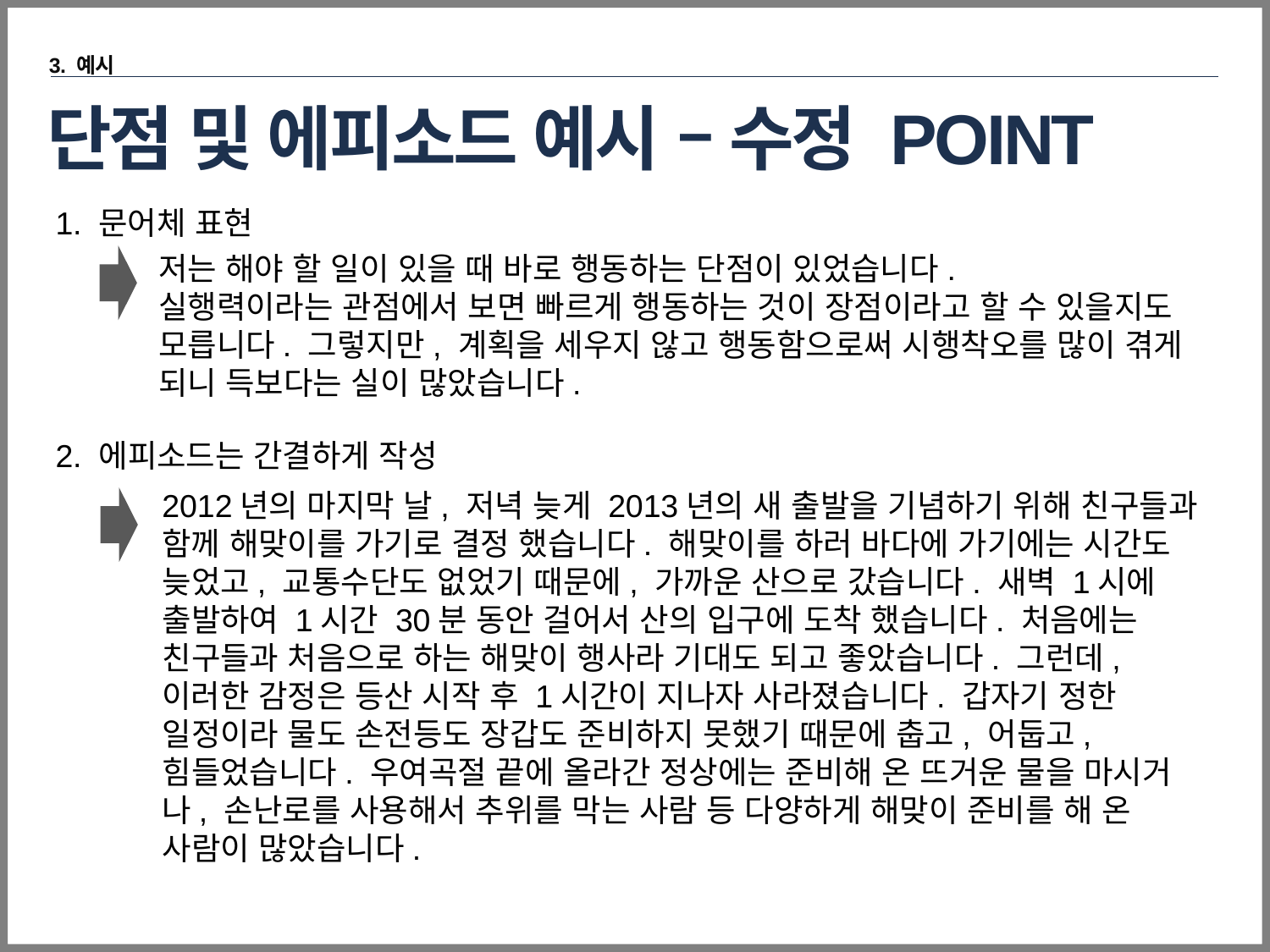

3. 예시
# 단점 및 에피소드 예시 – 수정 POINT
1. 문어체 표현
저는 해야 할 일이 있을 때 바로 행동하는 단점이 있었습니다.
실행력이라는 관점에서 보면 빠르게 행동하는 것이 장점이라고 할 수 있을지도 모릅니다. 그렇지만, 계획을 세우지 않고 행동함으로써 시행착오를 많이 겪게 되니 득보다는 실이 많았습니다.

2. 에피소드는 간결하게 작성
2012년의 마지막 날, 저녁 늦게 2013년의 새 출발을 기념하기 위해 친구들과 함께 해맞이를 가기로 결정 했습니다. 해맞이를 하러 바다에 가기에는 시간도 늦었고, 교통수단도 없었기 때문에, 가까운 산으로 갔습니다. 새벽 1시에 출발하여 1시간 30분 동안 걸어서 산의 입구에 도착 했습니다. 처음에는 친구들과 처음으로 하는 해맞이 행사라 기대도 되고 좋았습니다. 그런데, 이러한 감정은 등산 시작 후 1시간이 지나자 사라졌습니다. 갑자기 정한 일정이라 물도 손전등도 장갑도 준비하지 못했기 때문에 춥고, 어둡고, 힘들었습니다. 우여곡절 끝에 올라간 정상에는 준비해 온 뜨거운 물을 마시거나, 손난로를 사용해서 추위를 막는 사람 등 다양하게 해맞이 준비를 해 온 사람이 많았습니다.